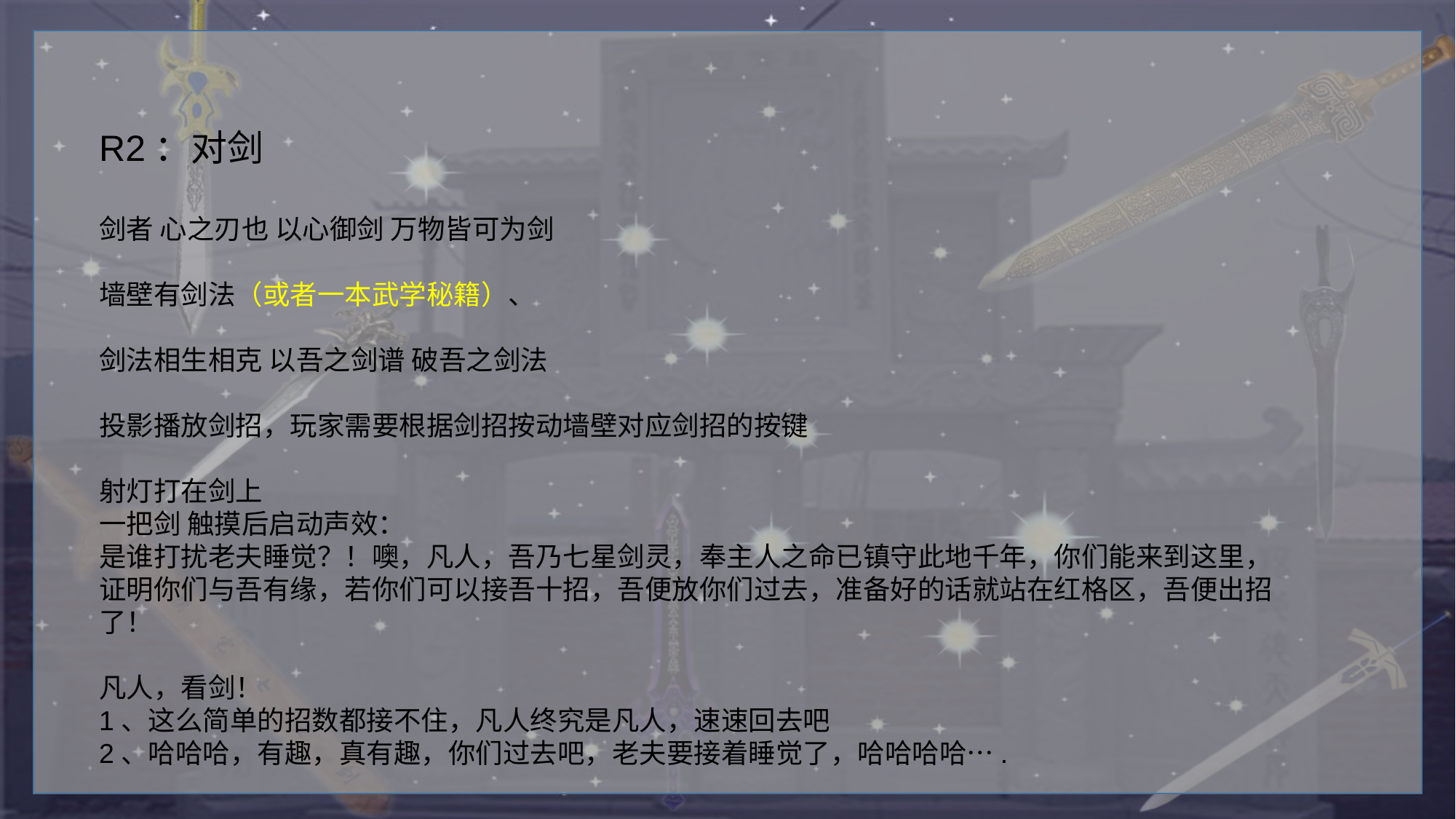

R2：对剑

剑者 心之刃也 以心御剑 万物皆可为剑

墙壁有剑法（或者一本武学秘籍）、

剑法相生相克 以吾之剑谱 破吾之剑法

投影播放剑招，玩家需要根据剑招按动墙壁对应剑招的按键

射灯打在剑上
一把剑 触摸后启动声效：
是谁打扰老夫睡觉？！噢，凡人，吾乃七星剑灵，奉主人之命已镇守此地千年，你们能来到这里，证明你们与吾有缘，若你们可以接吾十招，吾便放你们过去，准备好的话就站在红格区，吾便出招了！

凡人，看剑！
1、这么简单的招数都接不住，凡人终究是凡人，速速回去吧
2、哈哈哈，有趣，真有趣，你们过去吧，老夫要接着睡觉了，哈哈哈哈….